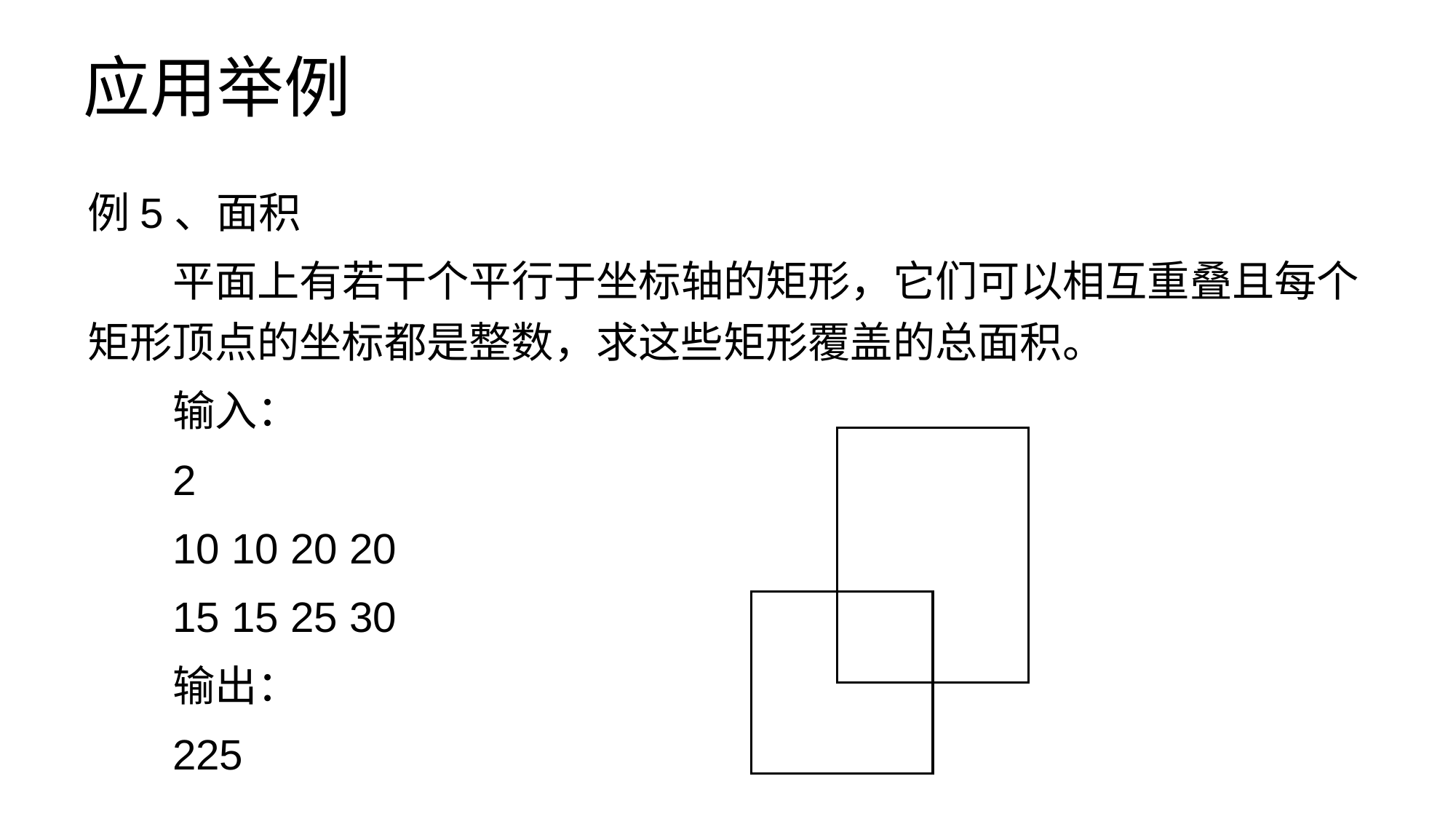

# 应用举例
例5、面积
平面上有若干个平行于坐标轴的矩形，它们可以相互重叠且每个矩形顶点的坐标都是整数，求这些矩形覆盖的总面积。
输入：
2
10 10 20 20
15 15 25 30
输出：
225